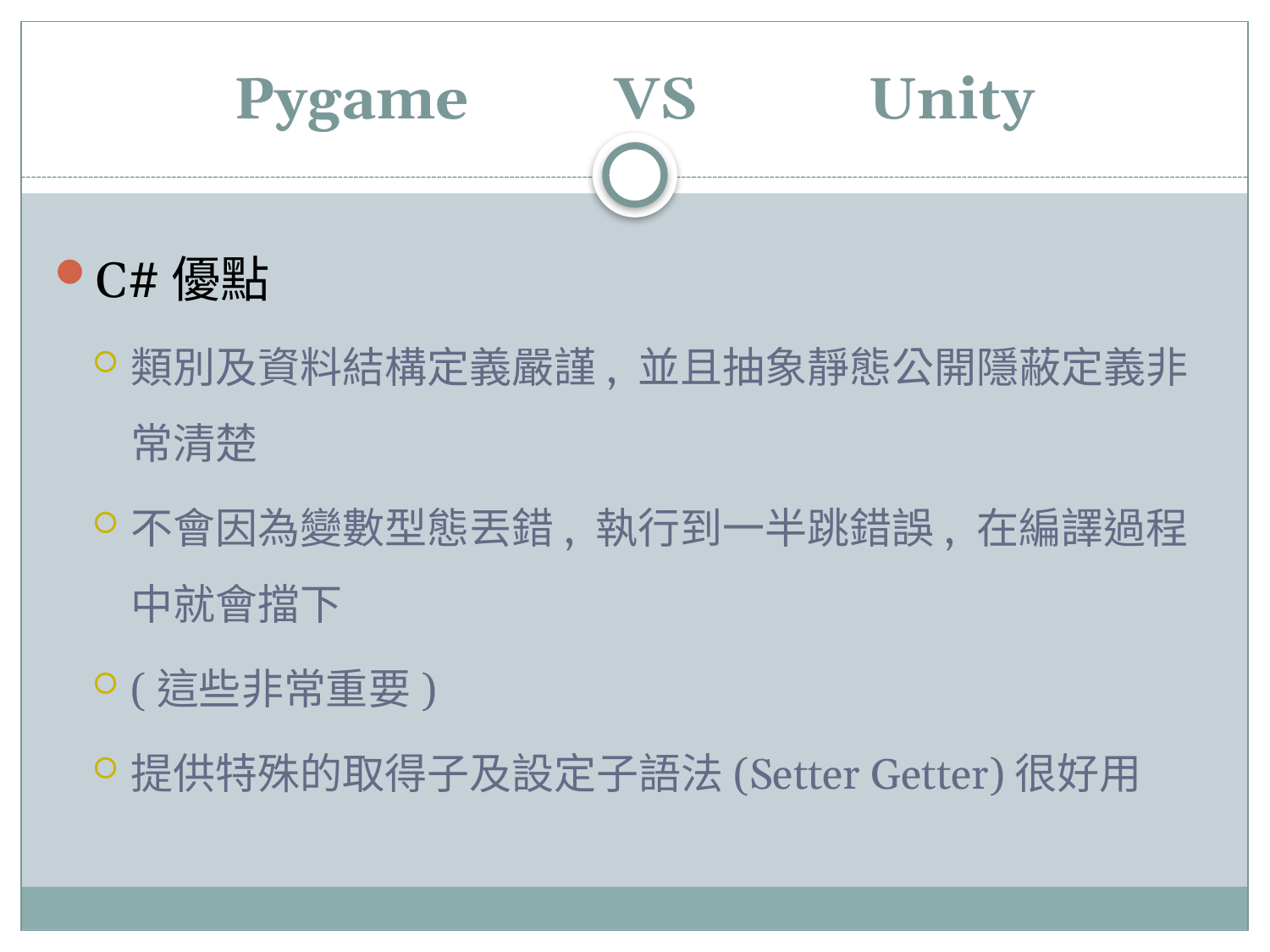

# Pygame		VS		Unity
C#優點
類別及資料結構定義嚴謹, 並且抽象靜態公開隱蔽定義非常清楚
不會因為變數型態丟錯, 執行到一半跳錯誤, 在編譯過程中就會擋下
(這些非常重要)
提供特殊的取得子及設定子語法(Setter Getter)很好用